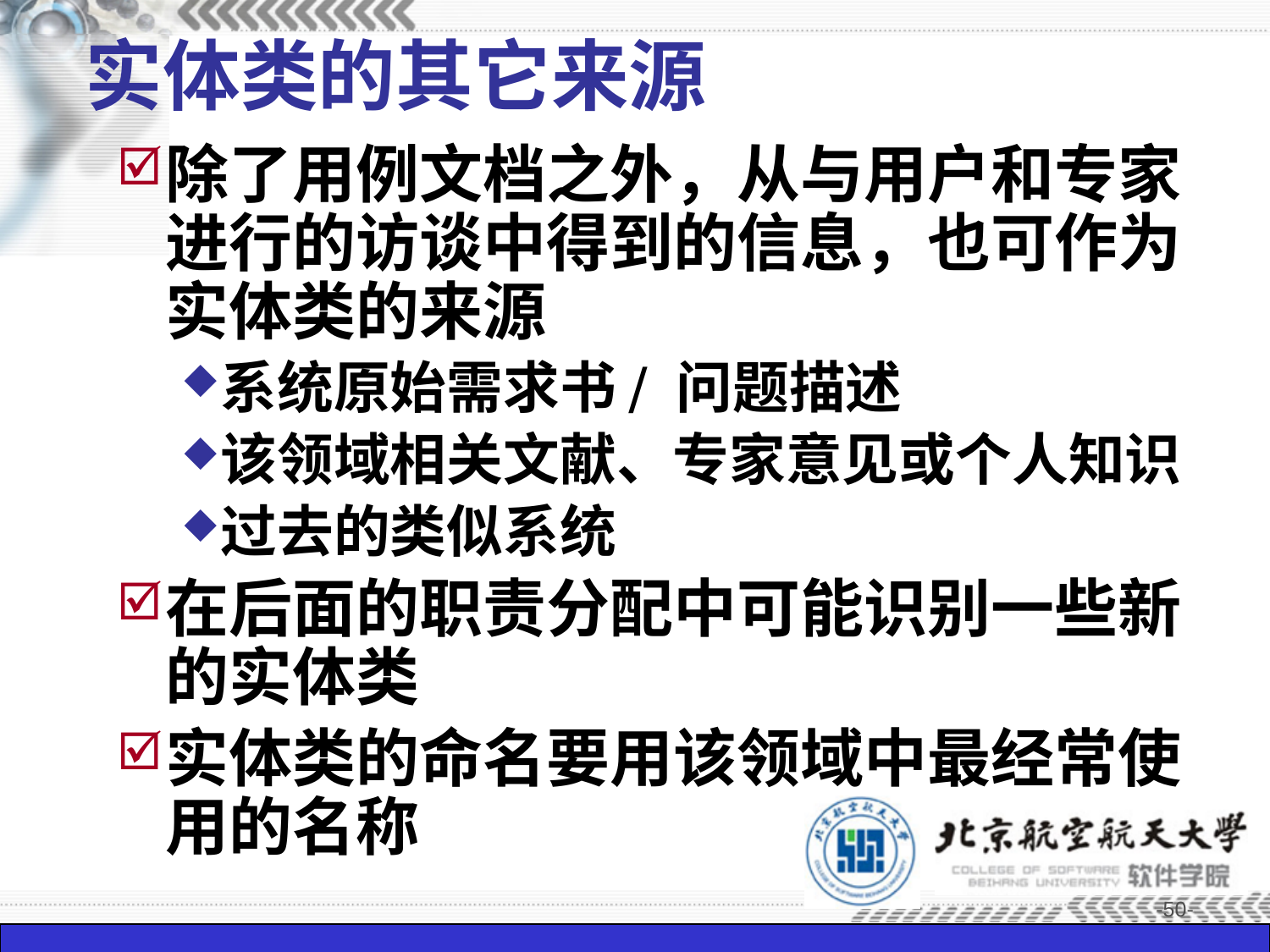

# 实体类的其它来源
除了用例文档之外，从与用户和专家进行的访谈中得到的信息，也可作为实体类的来源
系统原始需求书/问题描述
该领域相关文献、专家意见或个人知识
过去的类似系统
在后面的职责分配中可能识别一些新的实体类
实体类的命名要用该领域中最经常使用的名称
-50-